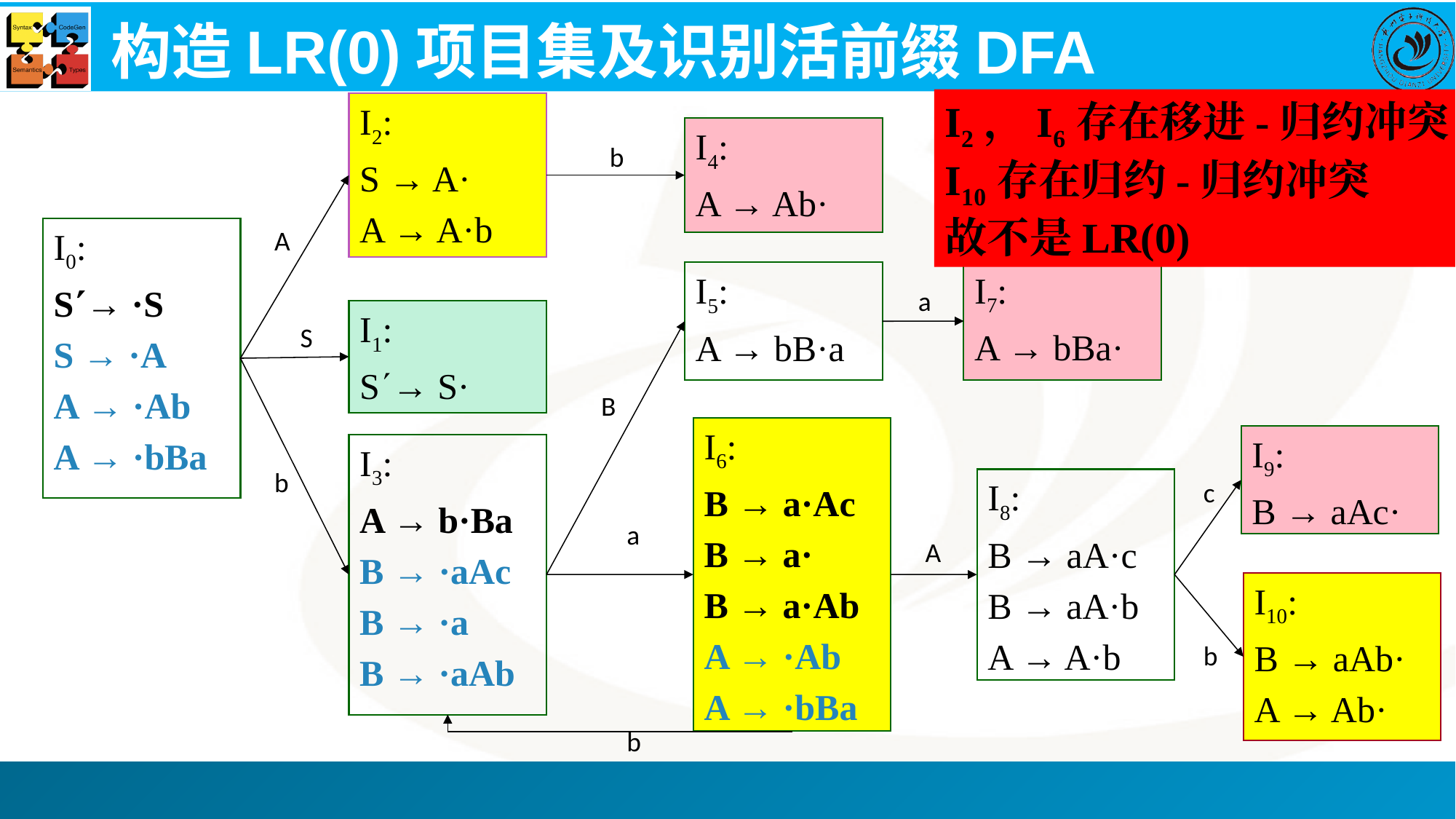

# 构造LR(0)项目集及识别活前缀DFA
I2，I6存在移进-归约冲突
I10存在归约-归约冲突
故不是LR(0)
I2:
S → A·
A → A·b
I4:
A → Ab·
b
I0:
S′→ ·S
S → ·A
A → ·Ab
A → ·bBa
A
I7:
A → bBa·
I5:
A → bB·a
a
I1:
S′→ S·
S
B
I6:
B → a·Ac
B → a·
B → a·Ab
A → ·Ab
A → ·bBa
I9:
B → aAc·
I3:
A → b·Ba
B → ·aAc
B → ·a
B → ·aAb
b
I8:
B → aA·c
B → aA·b
A → A·b
c
a
A
I10:
B → aAb·
A → Ab·
b
b